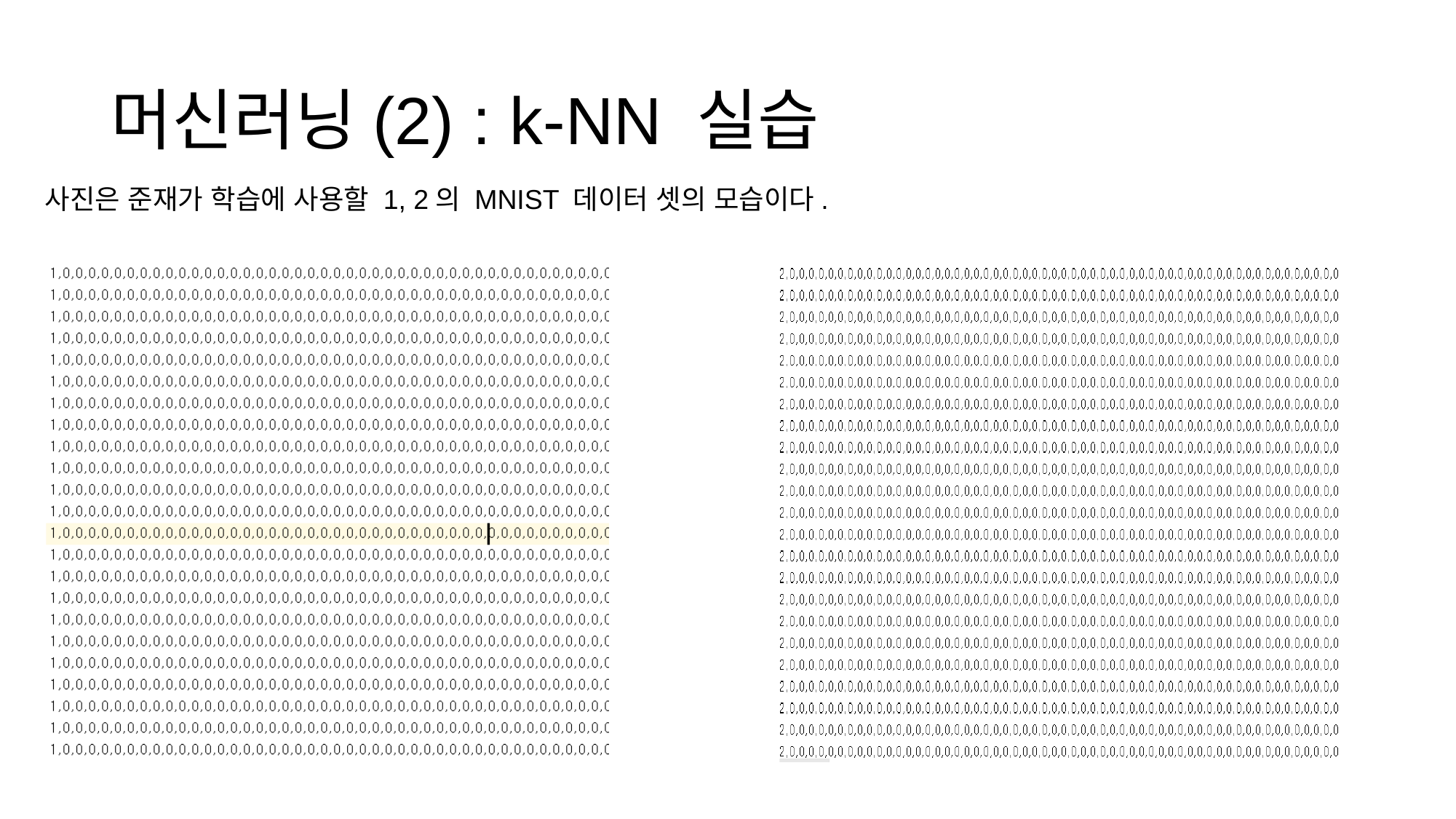

# 머신러닝(2) : k-NN 실습
사진은 준재가 학습에 사용할 1, 2의 MNIST 데이터 셋의 모습이다.